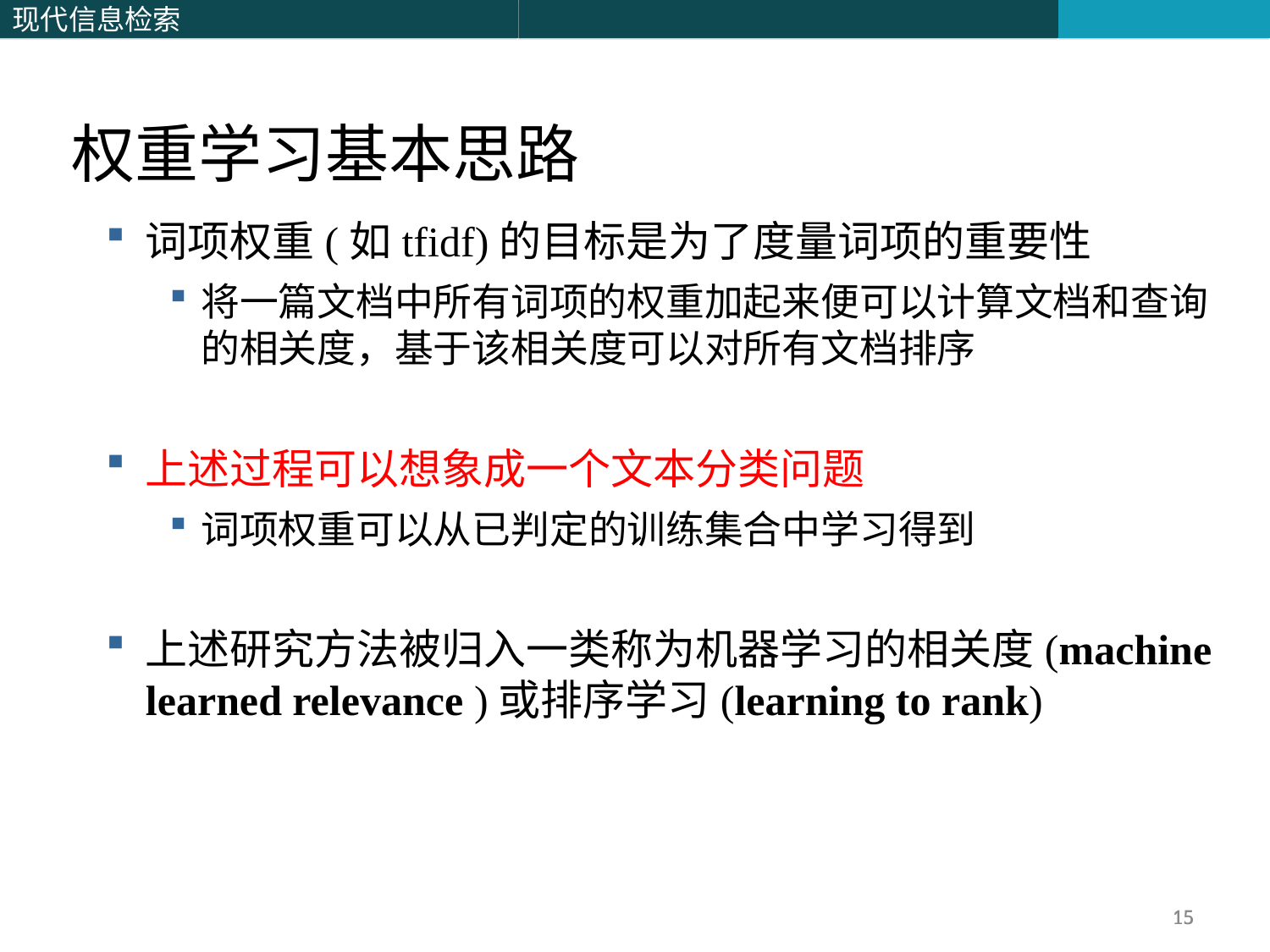

权重学习基本思路
词项权重(如tfidf)的目标是为了度量词项的重要性
将一篇文档中所有词项的权重加起来便可以计算文档和查询的相关度，基于该相关度可以对所有文档排序

上述过程可以想象成一个文本分类问题
词项权重可以从已判定的训练集合中学习得到

上述研究方法被归入一类称为机器学习的相关度(machine learned relevance )或排序学习(learning to rank)
15
15